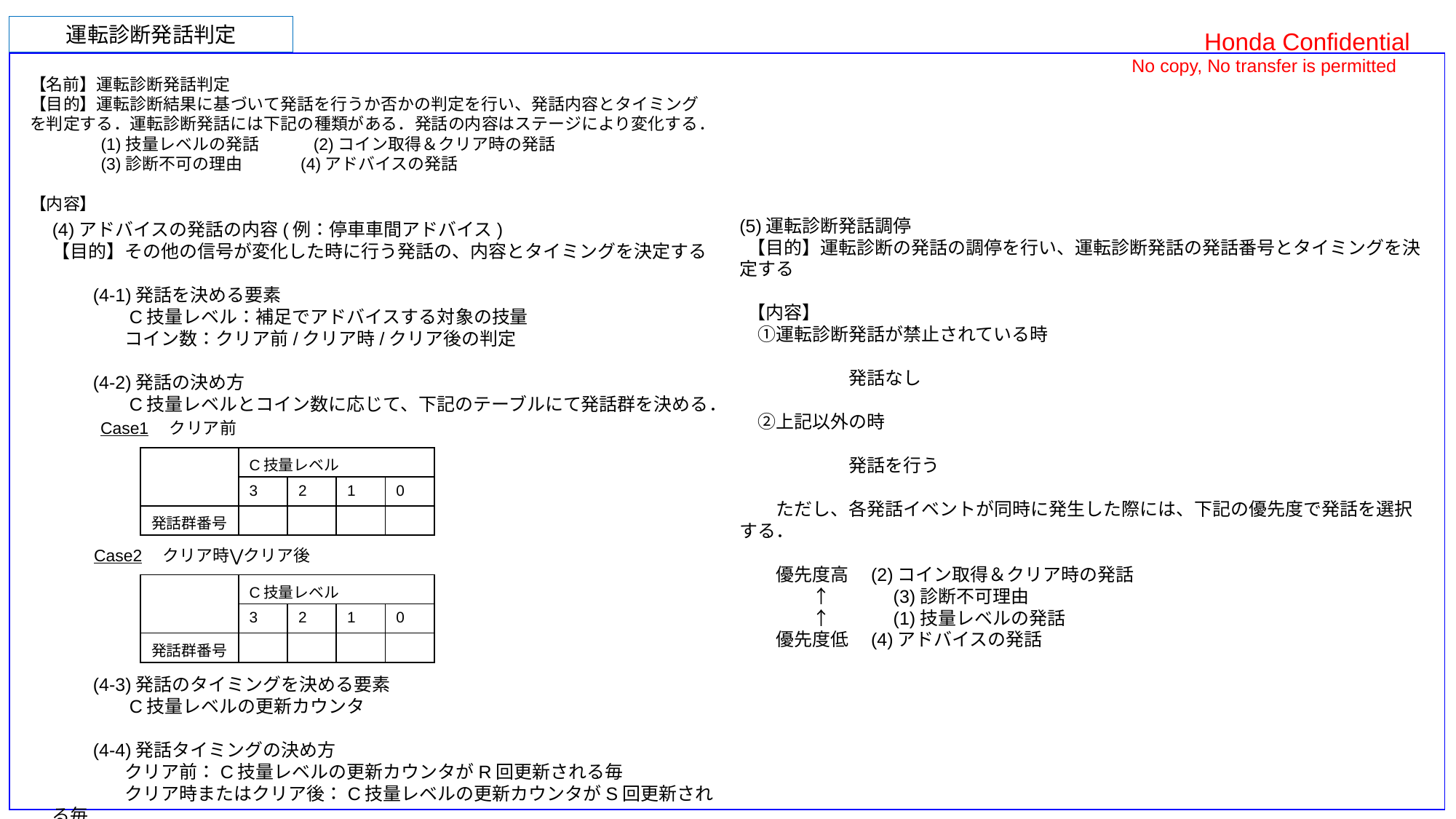

運転診断発話判定

【名前】運転診断発話判定
【目的】運転診断結果に基づいて発話を行うか否かの判定を行い、発話内容とタイミングを判定する．運転診断発話には下記の種類がある．発話の内容はステージにより変化する．
　　　　(1)技量レベルの発話　　　(2)コイン取得＆クリア時の発話
　　　　(3)診断不可の理由　　　 (4)アドバイスの発話

【内容】
(5)運転診断発話調停
 【目的】運転診断の発話の調停を行い、運転診断発話の発話番号とタイミングを決定する

 【内容】
　①運転診断発話が禁止されている時

	発話なし

　②上記以外の時

	発話を行う

　　ただし、各発話イベントが同時に発生した際には、下記の優先度で発話を選択する．

　　優先度高　(2)コイン取得＆クリア時の発話
　　　　↑　　　 (3)診断不可理由
　　　　↑　　　 (1)技量レベルの発話
　　優先度低　(4)アドバイスの発話
(4)アドバイスの発話の内容(例：停車車間アドバイス)
【目的】その他の信号が変化した時に行う発話の、内容とタイミングを決定する

　　(4-1)発話を決める要素
　　　　C技量レベル：補足でアドバイスする対象の技量
　　　　コイン数：クリア前/クリア時/クリア後の判定

　　(4-2)発話の決め方
　　　　C技量レベルとコイン数に応じて、下記のテーブルにて発話群を決める．
Case1　クリア前
|  | C技量レベル |  |  |  |
| --- | --- | --- | --- | --- |
|  | 3 | 2 | 1 | 0 |
| 発話群番号 |  |  |  |  |
Case2　クリア時⋁クリア後
|  | C技量レベル |  |  |  |
| --- | --- | --- | --- | --- |
|  | 3 | 2 | 1 | 0 |
| 発話群番号 |  |  |  |  |
　　(4-3)発話のタイミングを決める要素
　　　　C技量レベルの更新カウンタ

　　(4-4)発話タイミングの決め方
　　　　クリア前：C技量レベルの更新カウンタがR回更新される毎
　　　　クリア時またはクリア後：C技量レベルの更新カウンタがS回更新される毎